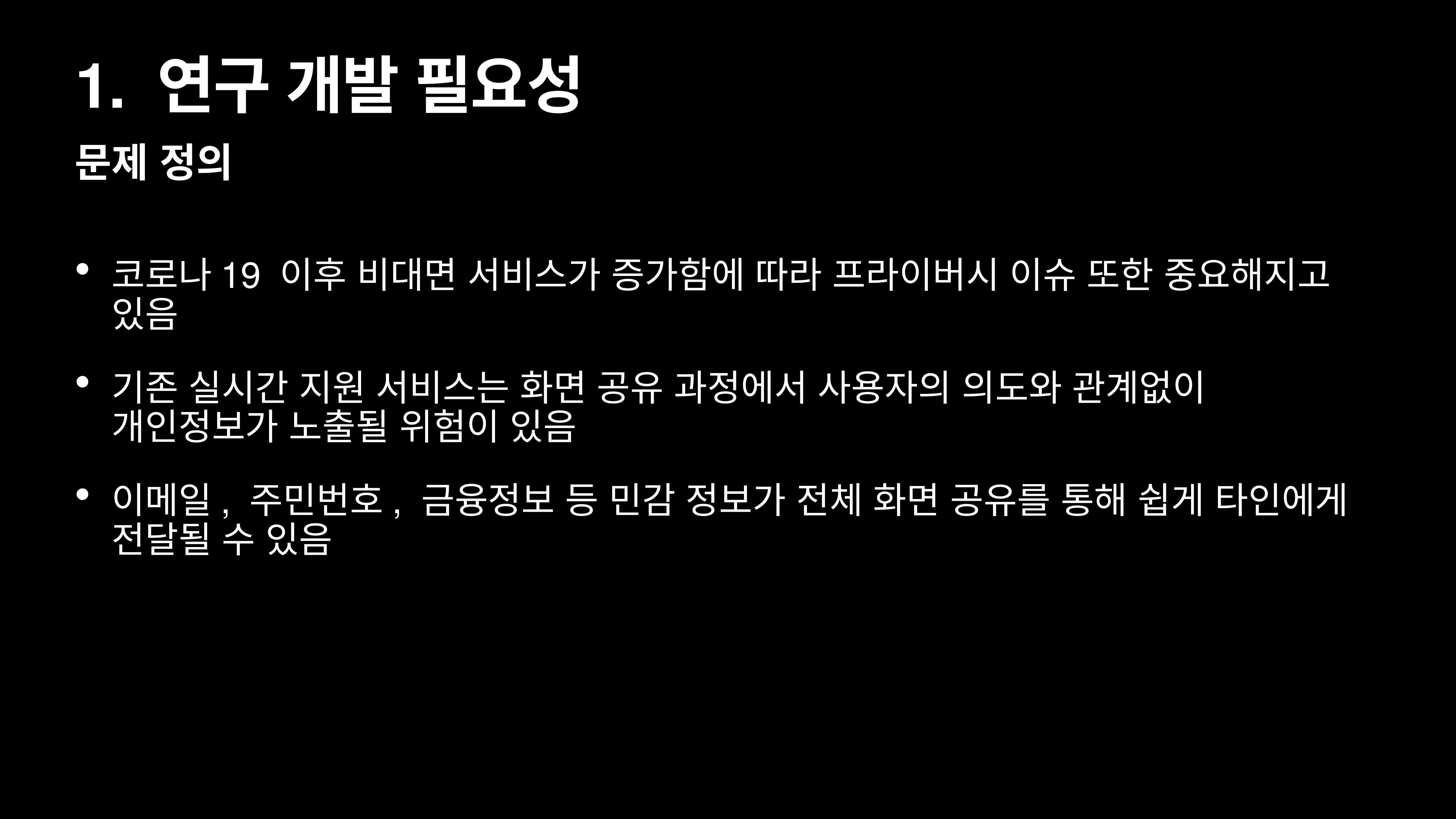

# 1. 연구 개발 필요성
문제 정의
코로나19 이후 비대면 서비스가 증가함에 따라 프라이버시 이슈 또한 중요해지고 있음
기존 실시간 지원 서비스는 화면 공유 과정에서 사용자의 의도와 관계없이 개인정보가 노출될 위험이 있음
이메일, 주민번호, 금융정보 등 민감 정보가 전체 화면 공유를 통해 쉽게 타인에게 전달될 수 있음